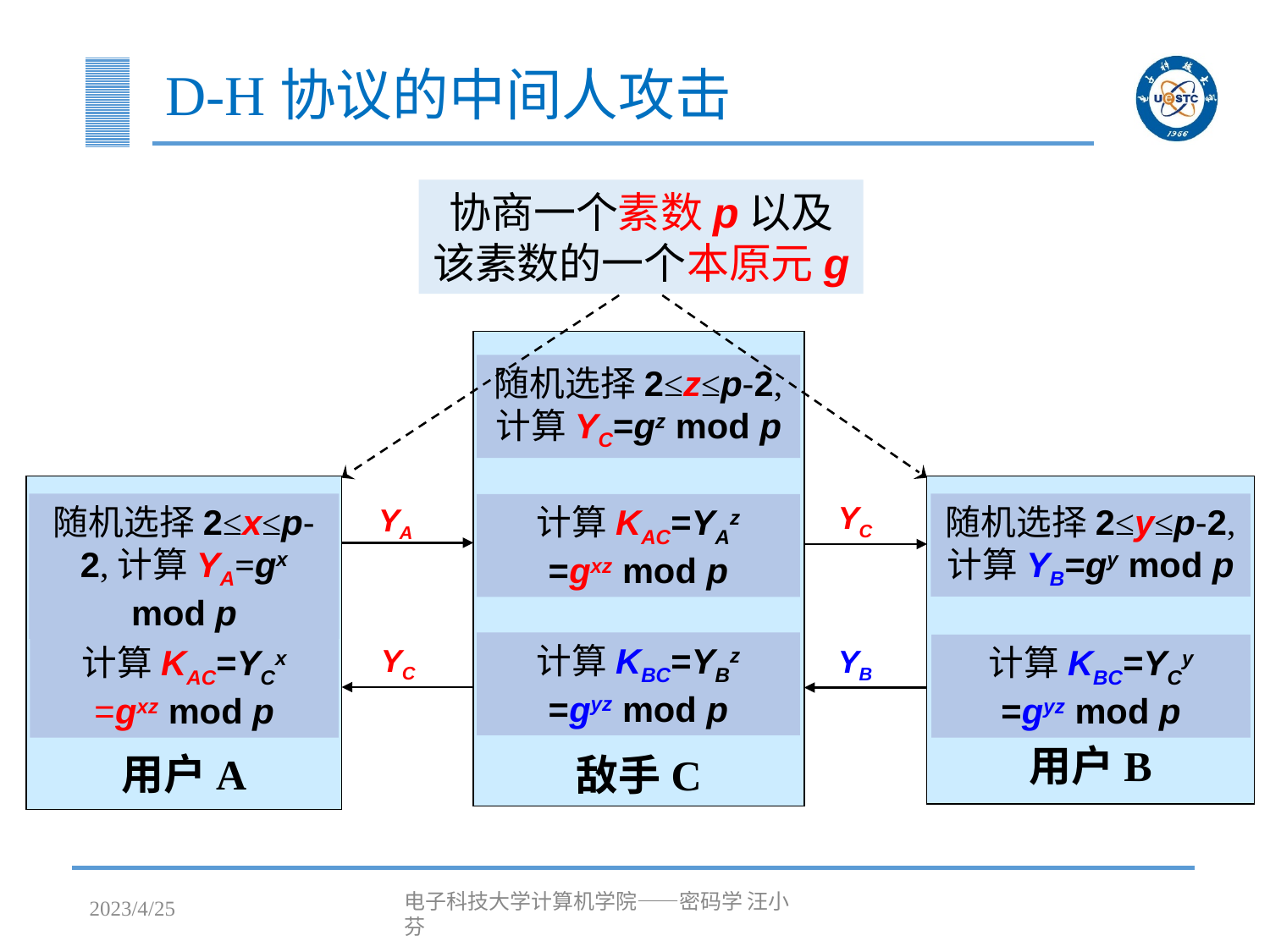

# D-H协议的中间人攻击
协商一个素数p以及该素数的一个本原元g

敌手C

随机选择2≤z≤p-2, 计算YC=gz mod p

用户A

用户B

YC
随机选择2≤x≤p-2,计算YA=gx mod p
YA
随机选择2≤y≤p-2, 计算YB=gy mod p
计算KAC=YAz
=gxz mod p
计算KBC=YBz
=gyz mod p
YC
计算KAC=YCx
=gxz mod p
计算KBC=YCy
=gyz mod p
YB

2023/4/25
电子科技大学计算机学院——密码学 汪小芬